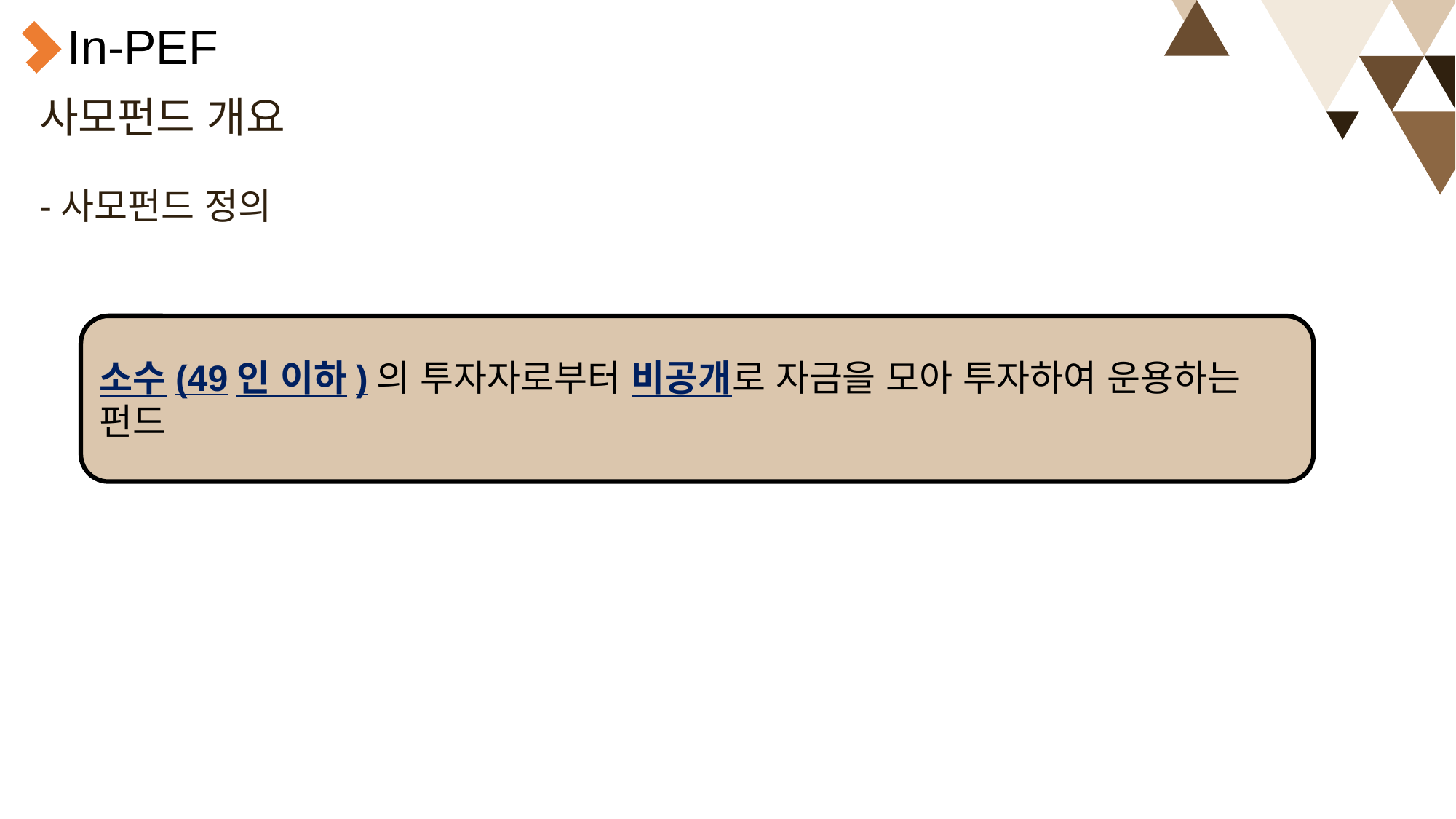

In-PEF

# 사모펀드 개요 -사모펀드 정의

소수(49인 이하)의 투자자로부터 비공개로 자금을 모아 투자하여 운용하는 펀드